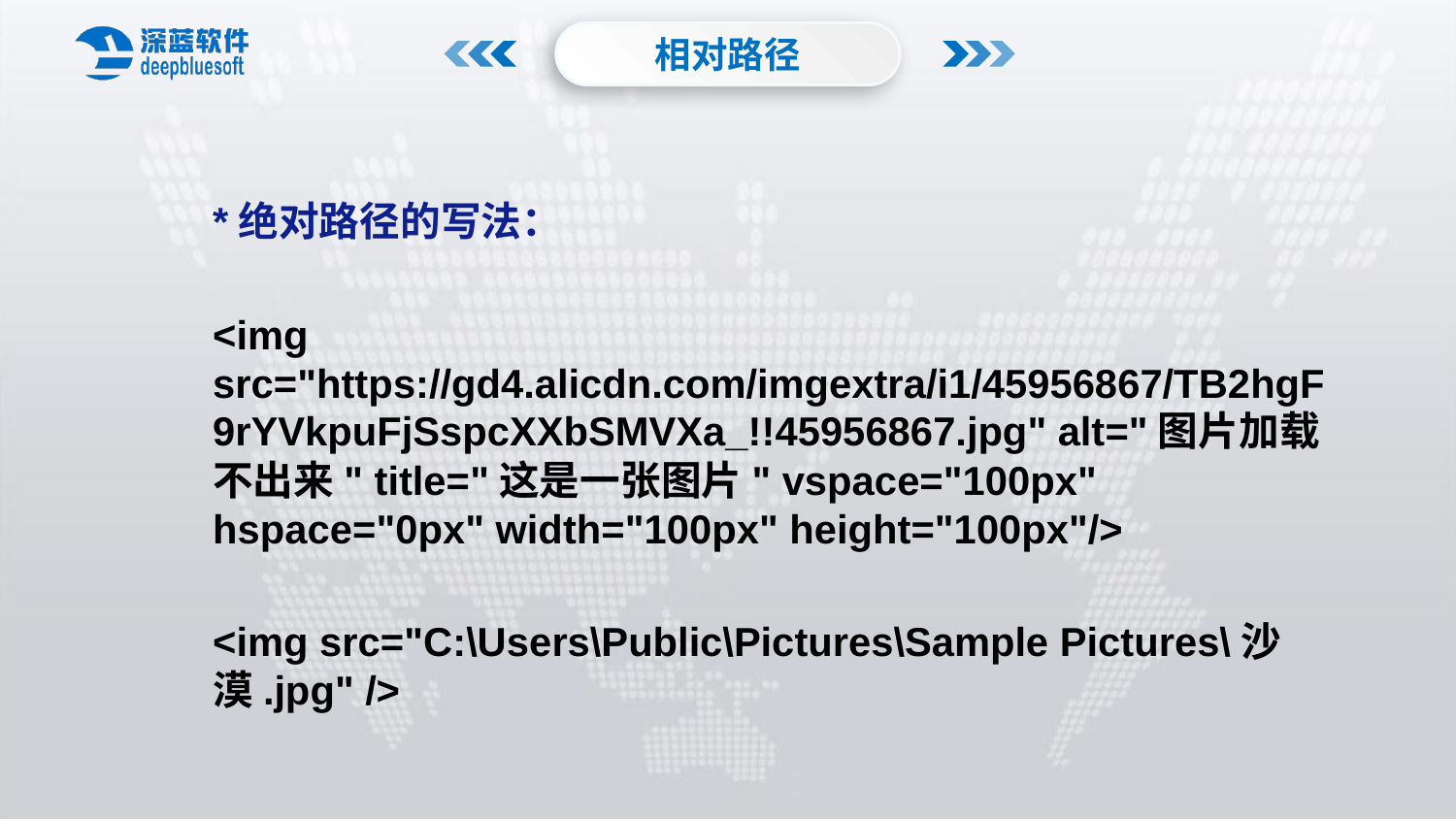

相对路径

*绝对路径的写法：

<img src="https://gd4.alicdn.com/imgextra/i1/45956867/TB2hgF9rYVkpuFjSspcXXbSMVXa_!!45956867.jpg" alt="图片加载不出来" title="这是一张图片" vspace="100px" hspace="0px" width="100px" height="100px"/>

<img src="C:\Users\Public\Pictures\Sample Pictures\沙漠.jpg" />